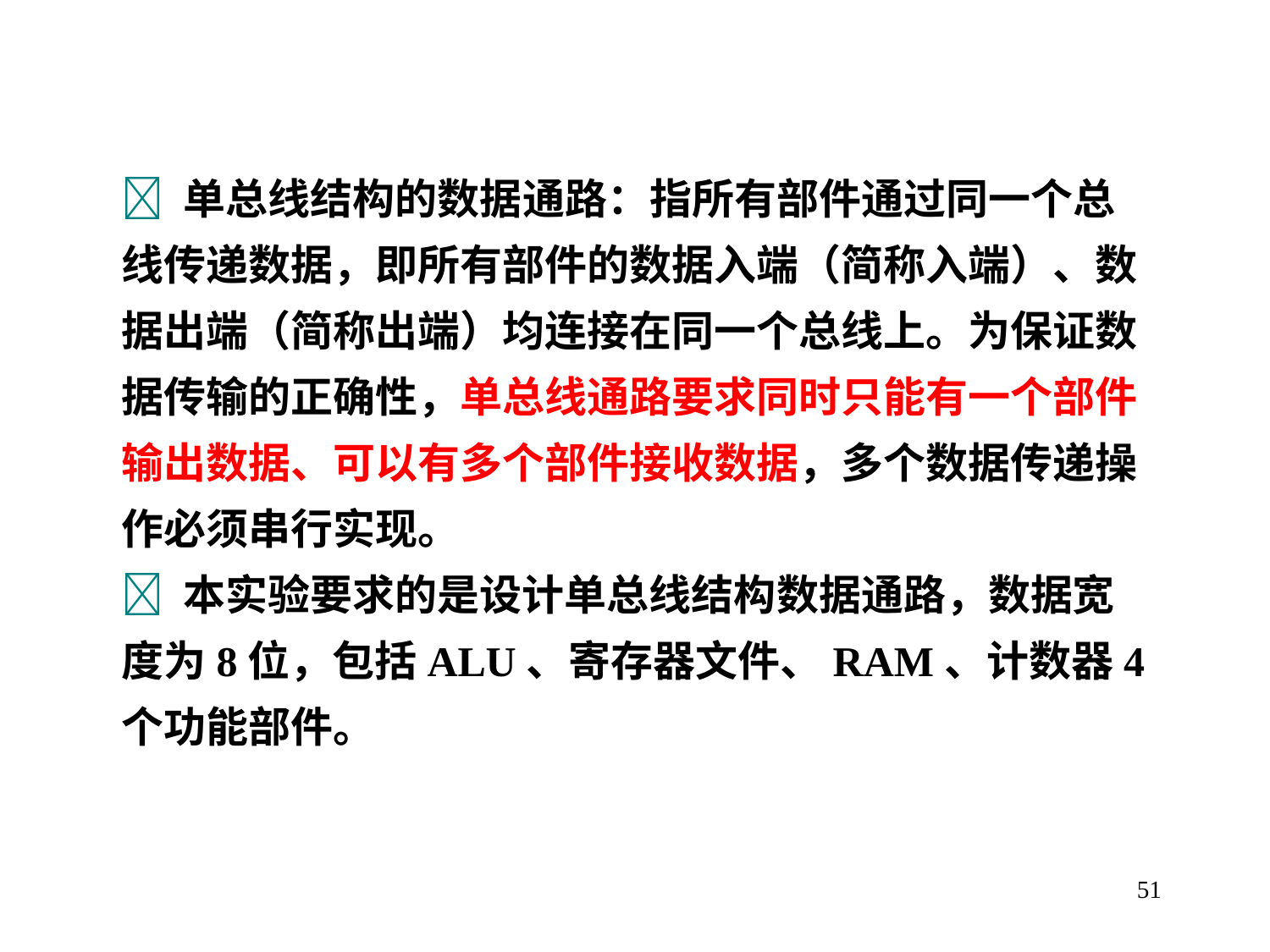

• 单总线结构的数据通路：指所有部件通过同一个总线传递数据，即所有部件的数据入端（简称入端）、数据出端（简称出端）均连接在同一个总线上。为保证数据传输的正确性，单总线通路要求同时只能有一个部件输出数据、可以有多个部件接收数据，多个数据传递操作必须串行实现。
• 本实验要求的是设计单总线结构数据通路，数据宽度为8位，包括ALU、寄存器文件、RAM、计数器4个功能部件。
51